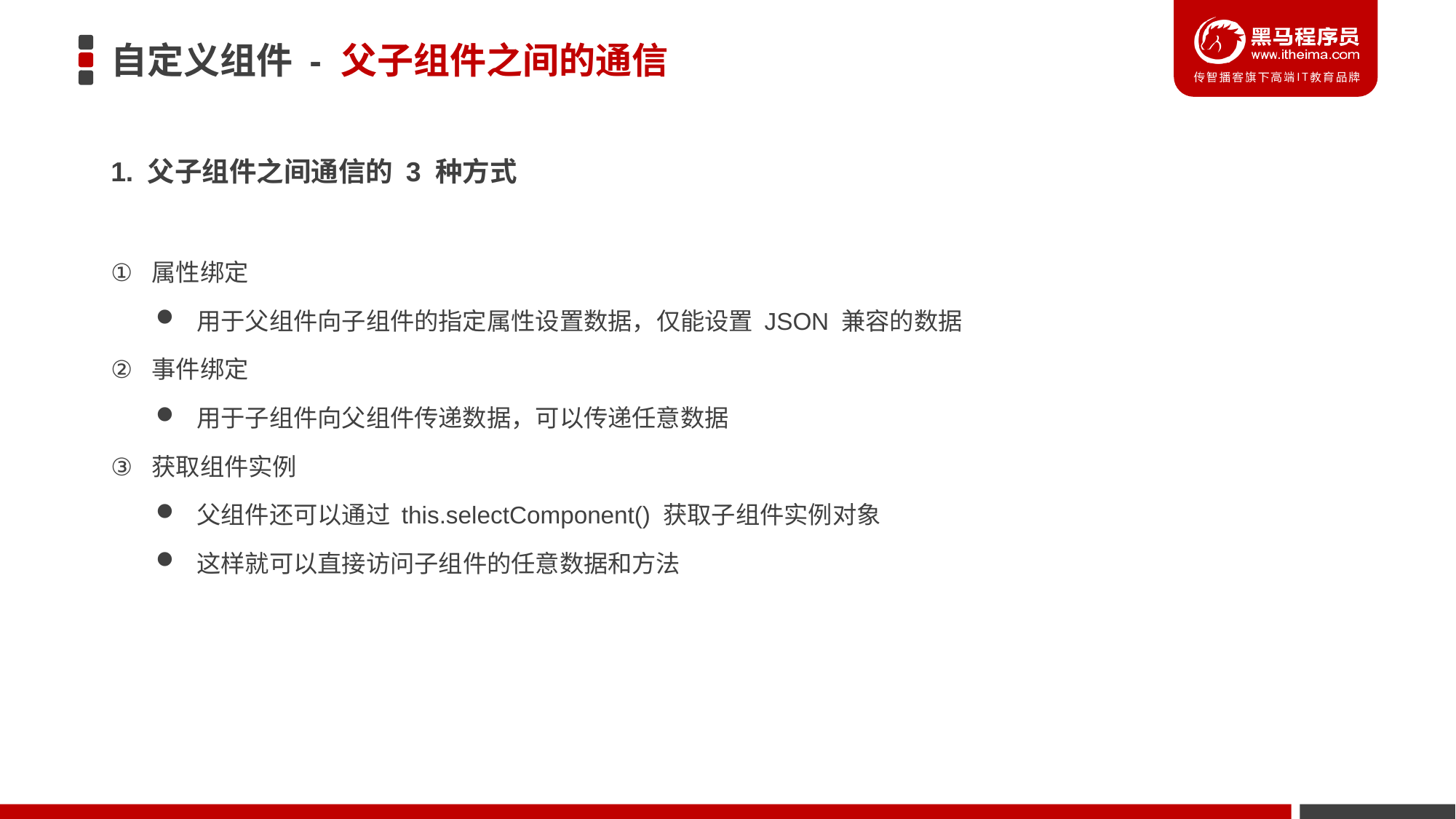

# 自定义组件 - 父子组件之间的通信
1. 父子组件之间通信的 3 种方式
属性绑定
用于父组件向子组件的指定属性设置数据，仅能设置 JSON 兼容的数据
事件绑定
用于子组件向父组件传递数据，可以传递任意数据
获取组件实例
父组件还可以通过 this.selectComponent() 获取子组件实例对象
这样就可以直接访问子组件的任意数据和方法